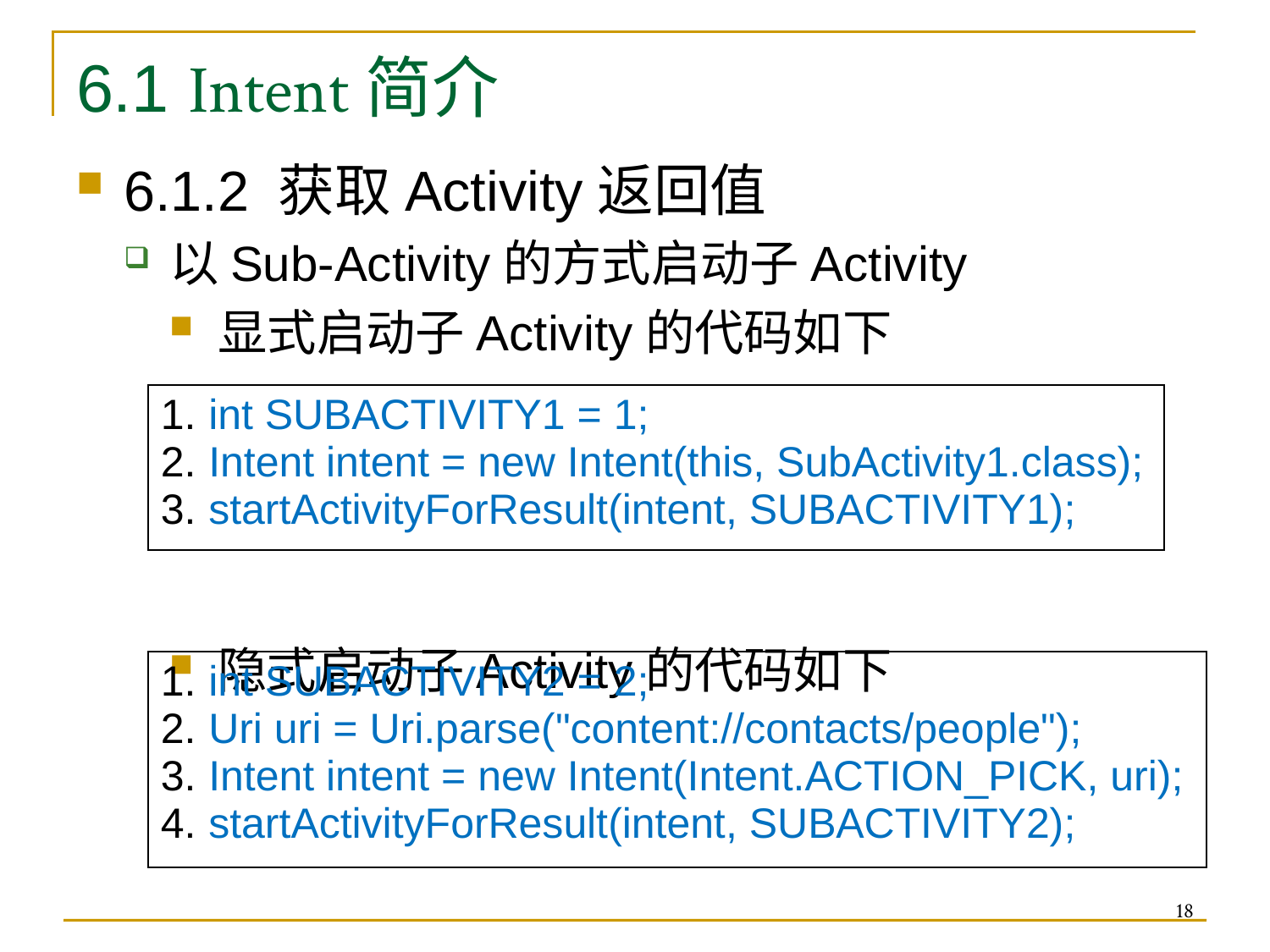

# 6.1 Intent简介
6.1.2 获取Activity返回值
以Sub-Activity的方式启动子Activity
显式启动子Activity的代码如下

隐式启动子Activity的代码如下
| int SUBACTIVITY1 = 1; Intent intent = new Intent(this, SubActivity1.class); startActivityForResult(intent, SUBACTIVITY1); |
| --- |
| int SUBACTIVITY2 = 2; Uri uri = Uri.parse("content://contacts/people"); Intent intent = new Intent(Intent.ACTION\_PICK, uri); startActivityForResult(intent, SUBACTIVITY2); |
| --- |
18